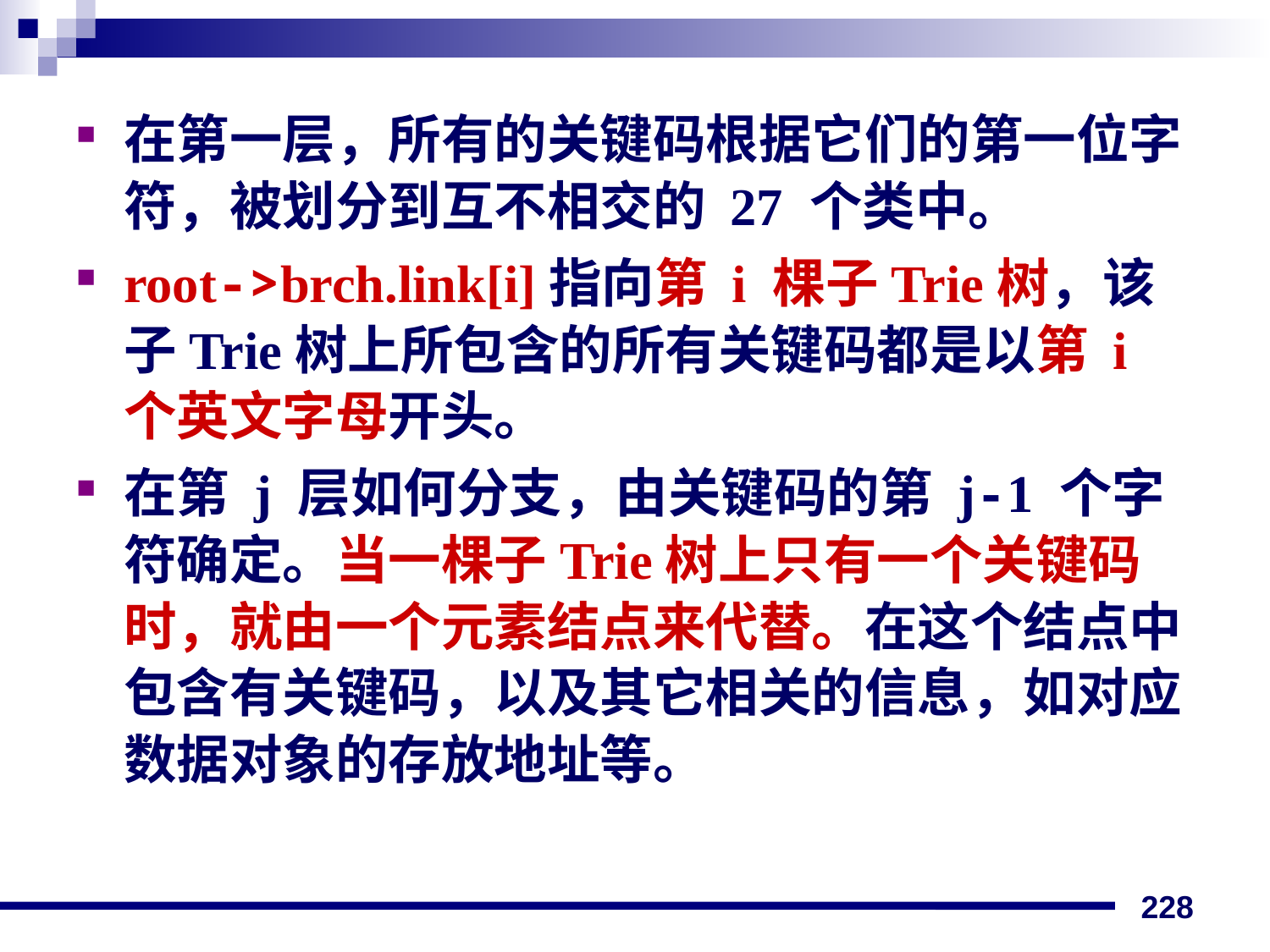

在第一层，所有的关键码根据它们的第一位字符，被划分到互不相交的 27 个类中。
root->brch.link[i]指向第 i 棵子Trie树，该子Trie树上所包含的所有关键码都是以第 i 个英文字母开头。
在第 j 层如何分支，由关键码的第 j-1 个字符确定。当一棵子Trie树上只有一个关键码时，就由一个元素结点来代替。在这个结点中包含有关键码，以及其它相关的信息，如对应数据对象的存放地址等。
228